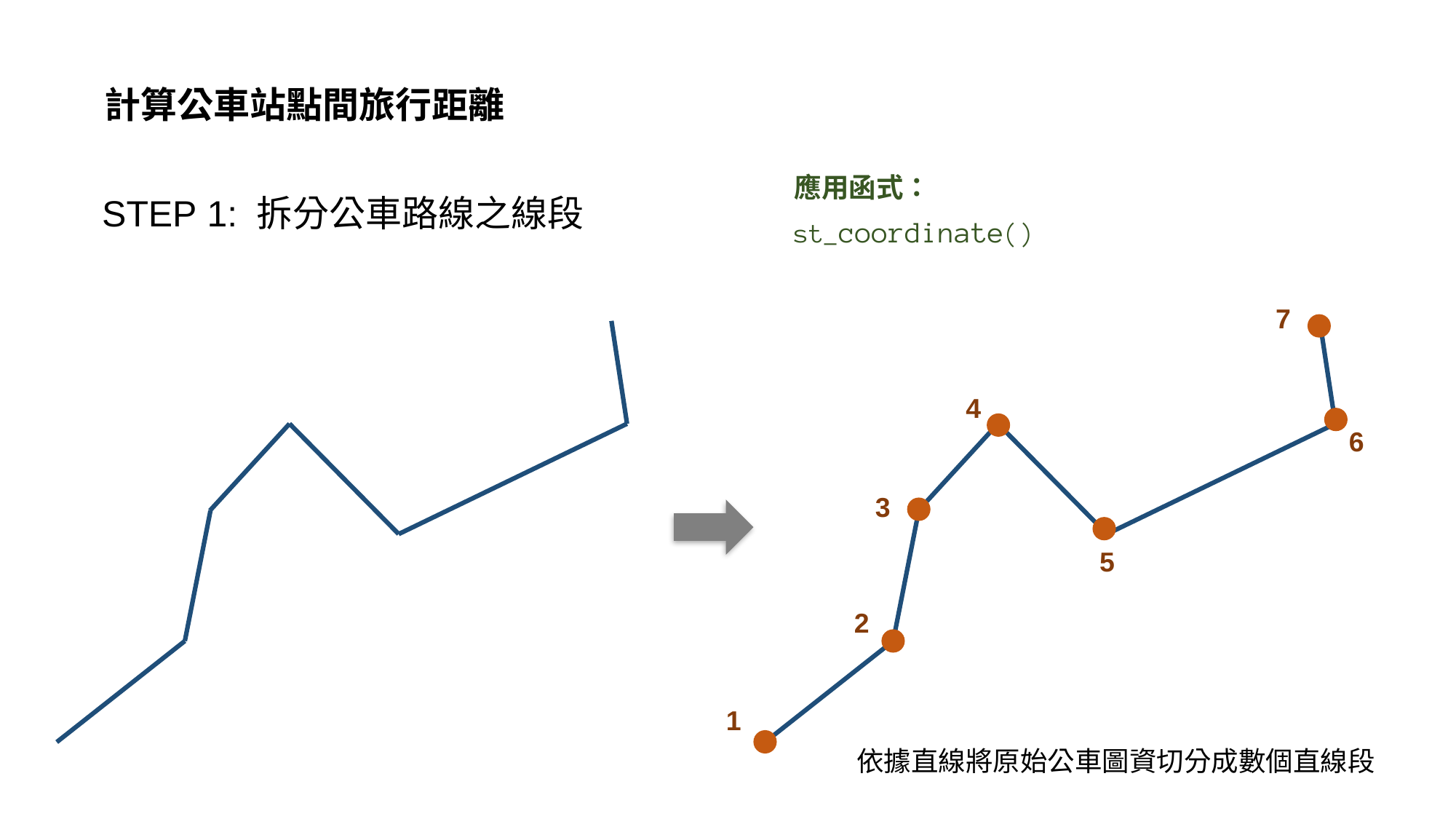

計算公車站點間旅行距離
應用函式：
st_coordinate()
STEP 1: 拆分公車路線之線段
7

4

6
3

5
2

1

依據直線將原始公車圖資切分成數個直線段